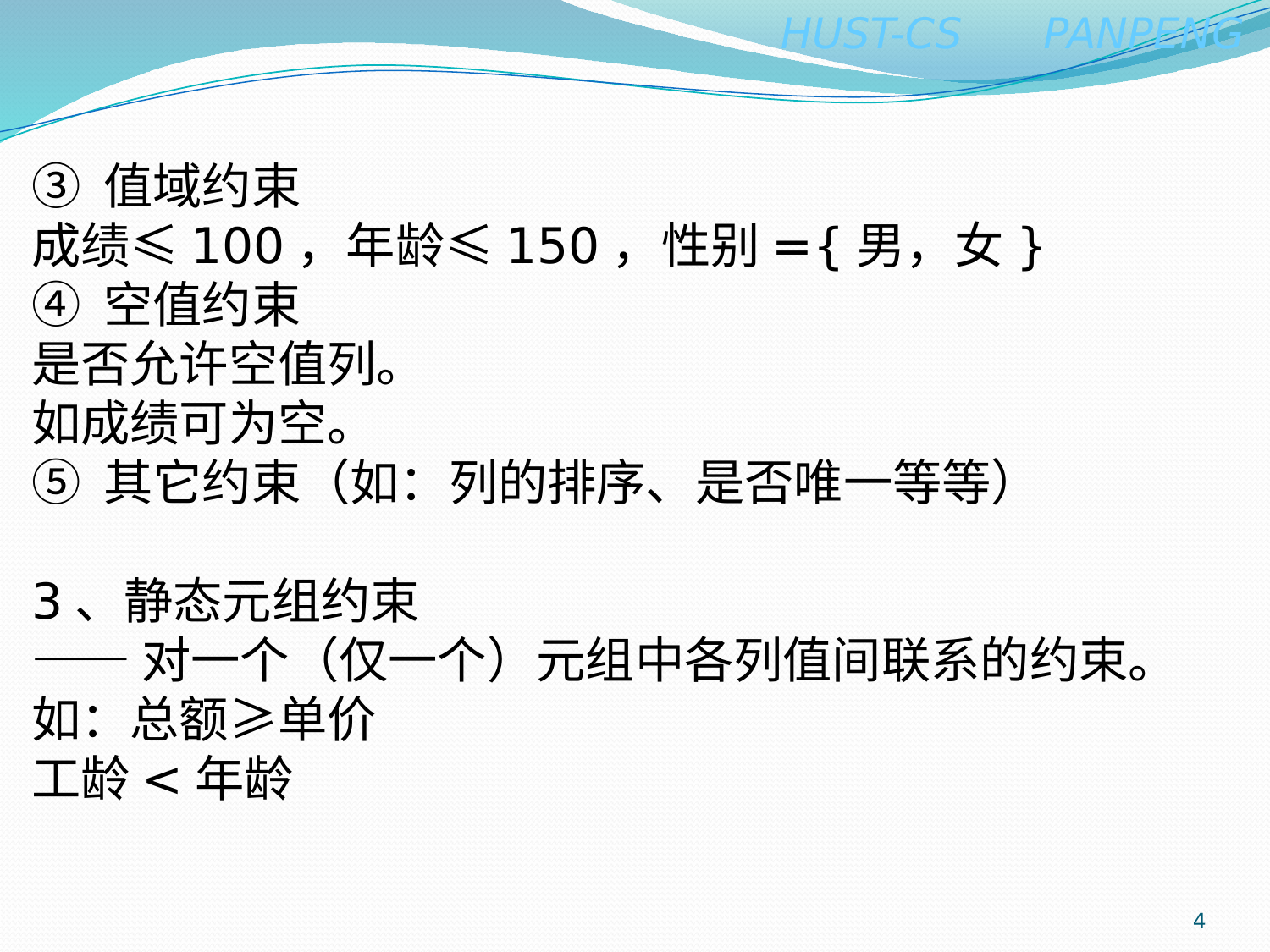

③ 值域约束
成绩≤100，年龄≤150，性别={男，女}
④ 空值约束
是否允许空值列。
如成绩可为空。
⑤ 其它约束（如：列的排序、是否唯一等等）

3、静态元组约束
——对一个（仅一个）元组中各列值间联系的约束。
如：总额≥单价
工龄<年龄
4